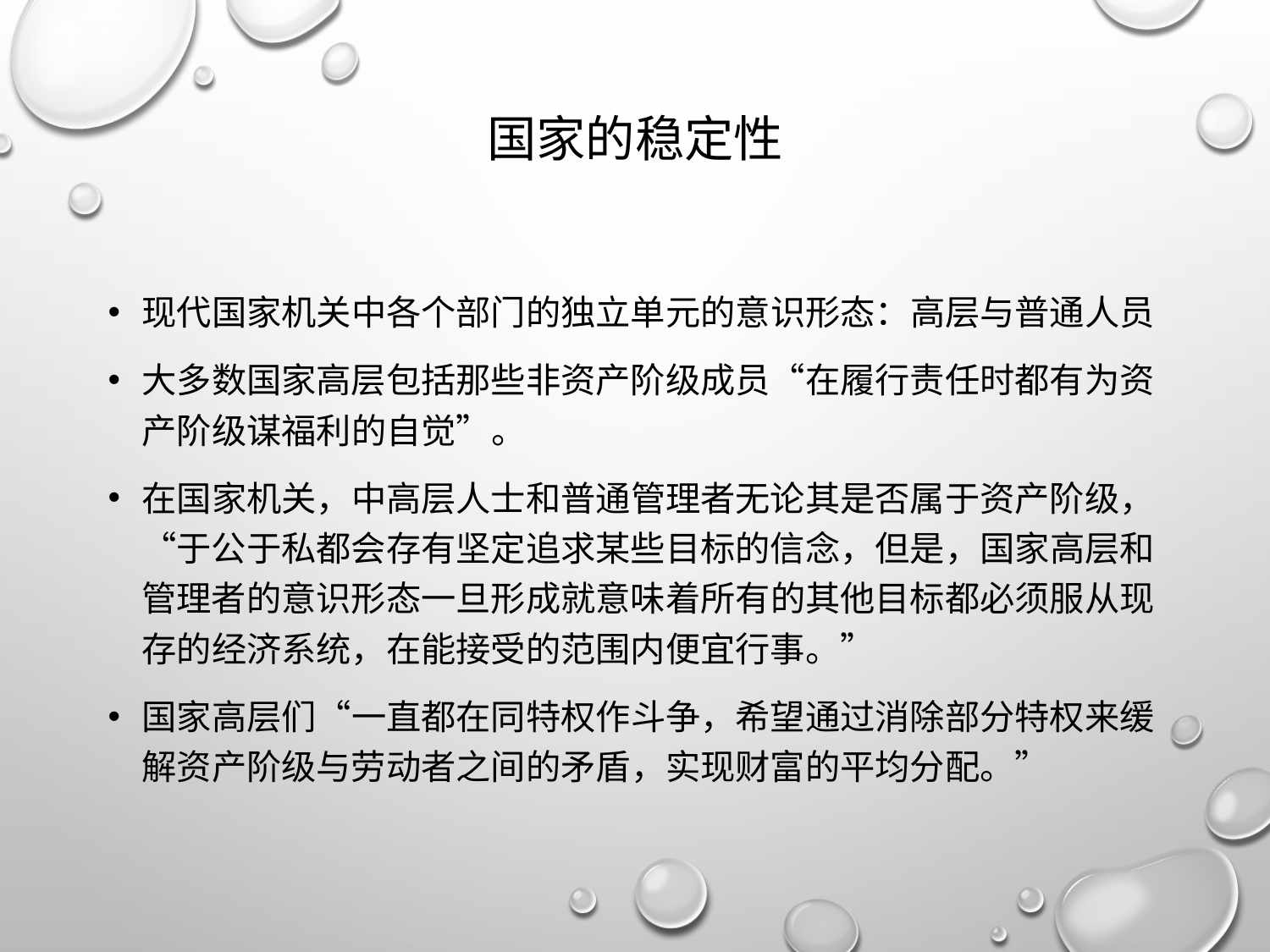

# 国家的稳定性
现代国家机关中各个部门的独立单元的意识形态：高层与普通人员
大多数国家高层包括那些非资产阶级成员“在履行责任时都有为资产阶级谋福利的自觉”。
在国家机关，中高层人士和普通管理者无论其是否属于资产阶级，“于公于私都会存有坚定追求某些目标的信念，但是，国家高层和管理者的意识形态一旦形成就意味着所有的其他目标都必须服从现存的经济系统，在能接受的范围内便宜行事。”
国家高层们“一直都在同特权作斗争，希望通过消除部分特权来缓解资产阶级与劳动者之间的矛盾，实现财富的平均分配。”